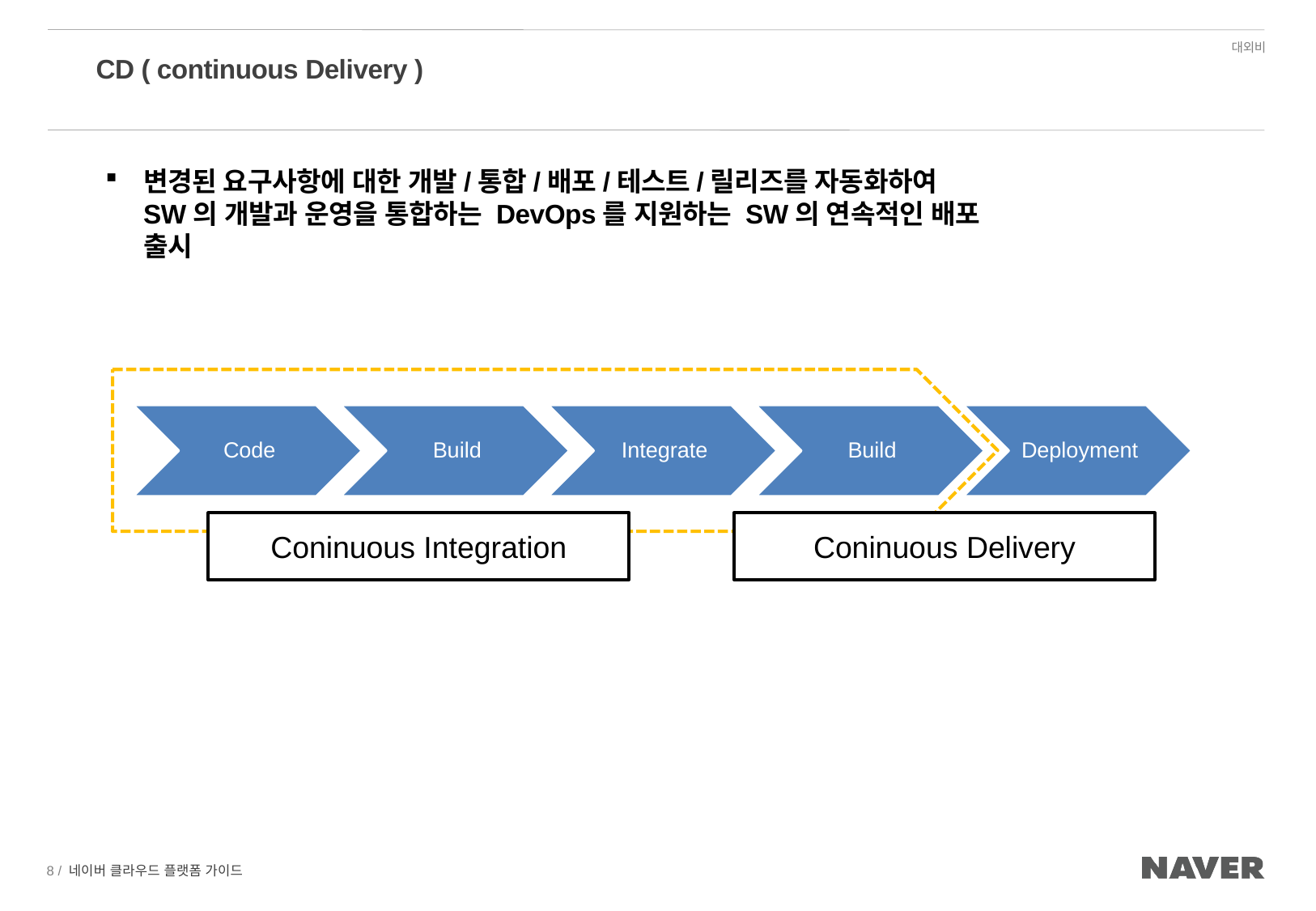

# CD ( continuous Delivery )
Code
Build
Integrate
Build
Deployment
변경된 요구사항에 대한 개발/통합/배포/테스트/릴리즈를 자동화하여 SW의 개발과 운영을 통합하는 DevOps를 지원하는 SW의 연속적인 배포 출시

Coninuous Integration
Coninuous Delivery